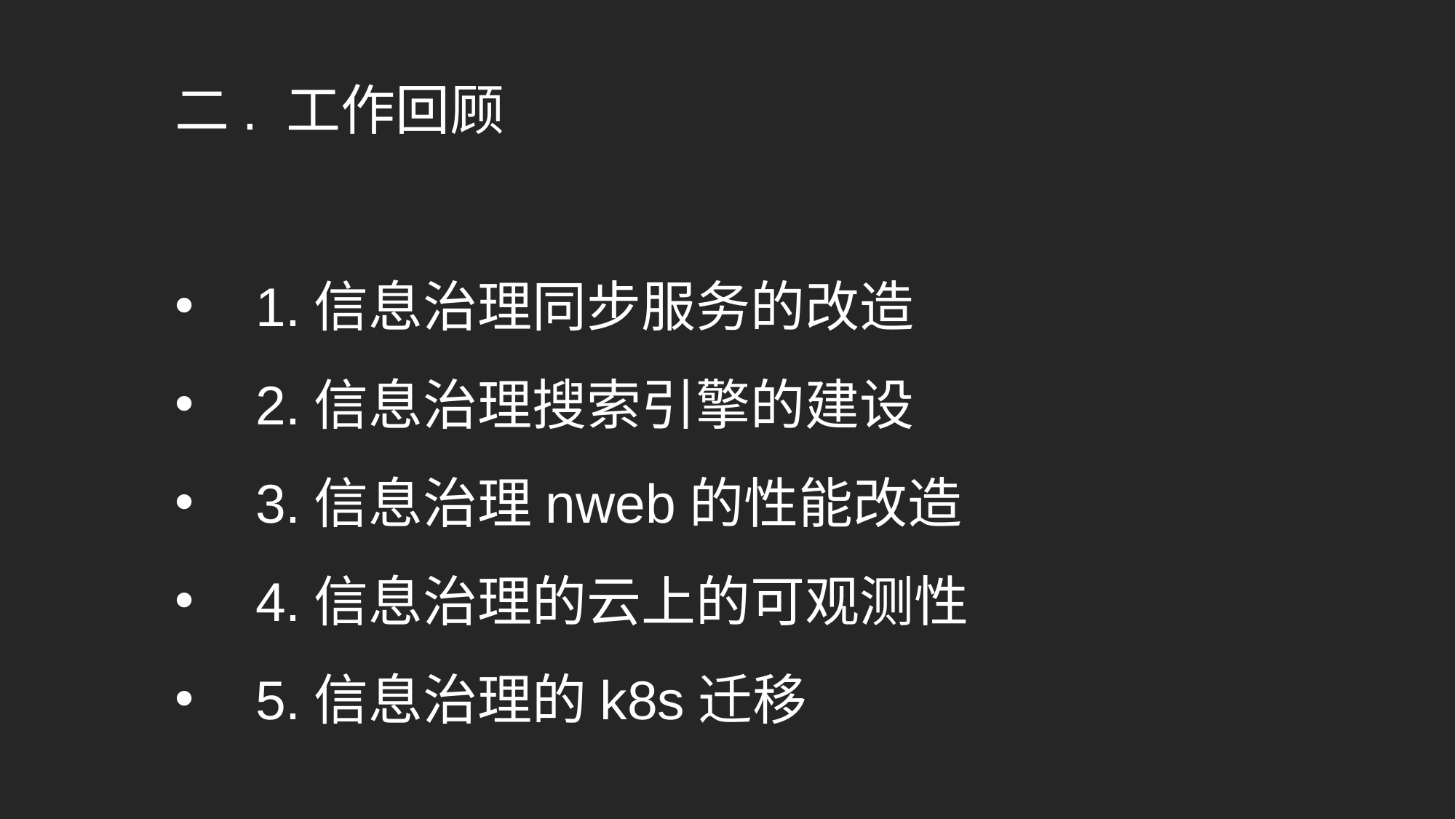

二. 工作回顾

1.信息治理同步服务的改造
2.信息治理搜索引擎的建设
3.信息治理nweb的性能改造
4.信息治理的云上的可观测性
5.信息治理的k8s迁移